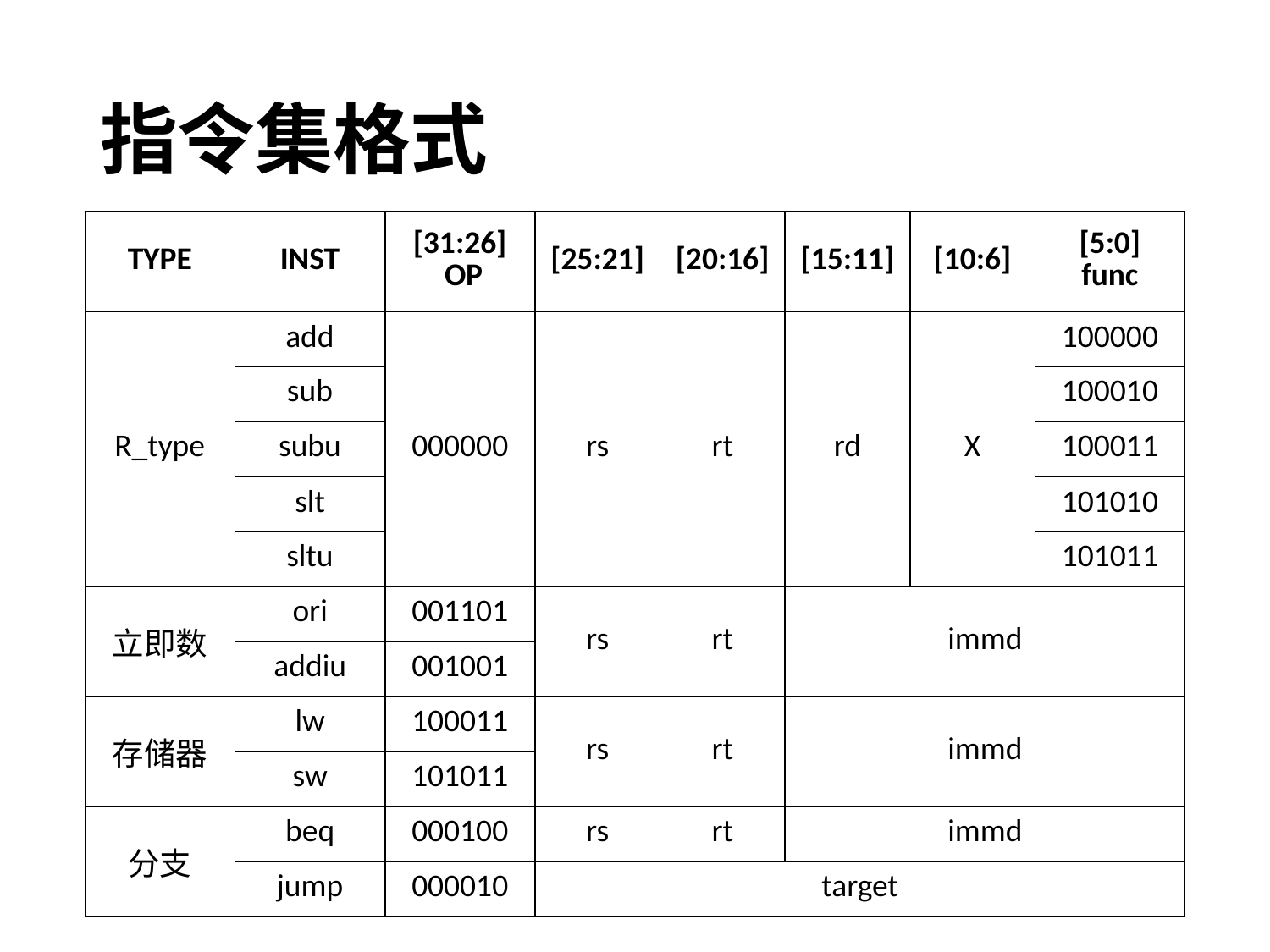

# 指令集格式
| TYPE | INST | [31:26] OP | [25:21] | [20:16] | [15:11] | [10:6] | [5:0] func |
| --- | --- | --- | --- | --- | --- | --- | --- |
| R\_type | add | 000000 | rs | rt | rd | X | 100000 |
|  | sub |  |  |  |  |  | 100010 |
|  | subu |  |  |  |  |  | 100011 |
|  | slt |  |  |  |  |  | 101010 |
|  | sltu |  |  |  |  |  | 101011 |
| 立即数 | ori | 001101 | rs | rt | immd |  |  |
|  | addiu | 001001 |  |  |  |  |  |
| 存储器 | lw | 100011 | rs | rt | immd |  |  |
|  | sw | 101011 |  |  |  |  |  |
| 分支 | beq | 000100 | rs | rt | immd |  |  |
|  | jump | 000010 | target |  |  |  |  |